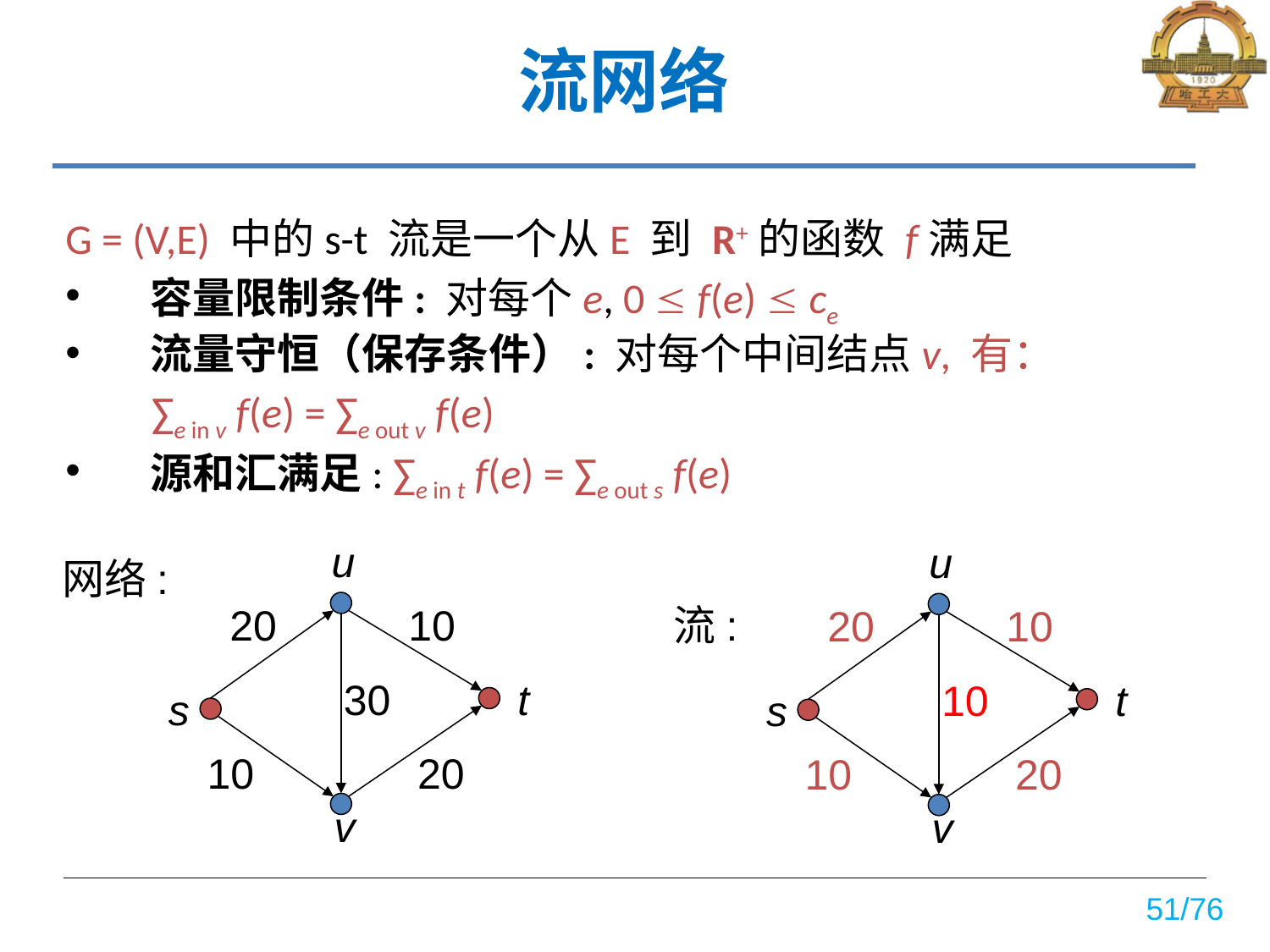

# 流网络
G = (V,E) 中的s-t 流是一个从E 到 R+的函数 f满足
容量限制条件: 对每个e, 0 ≤ f(e) ≤ ce
流量守恒（保存条件）: 对每个中间结点v, 有：
         ∑e in v f(e) = ∑e out v f(e)
源和汇满足: ∑e in t f(e) = ∑e out s f(e)

u
u
网络:
20

10
流:
20

10
30
t
10
t
s
s

10
20
10
20
v

v